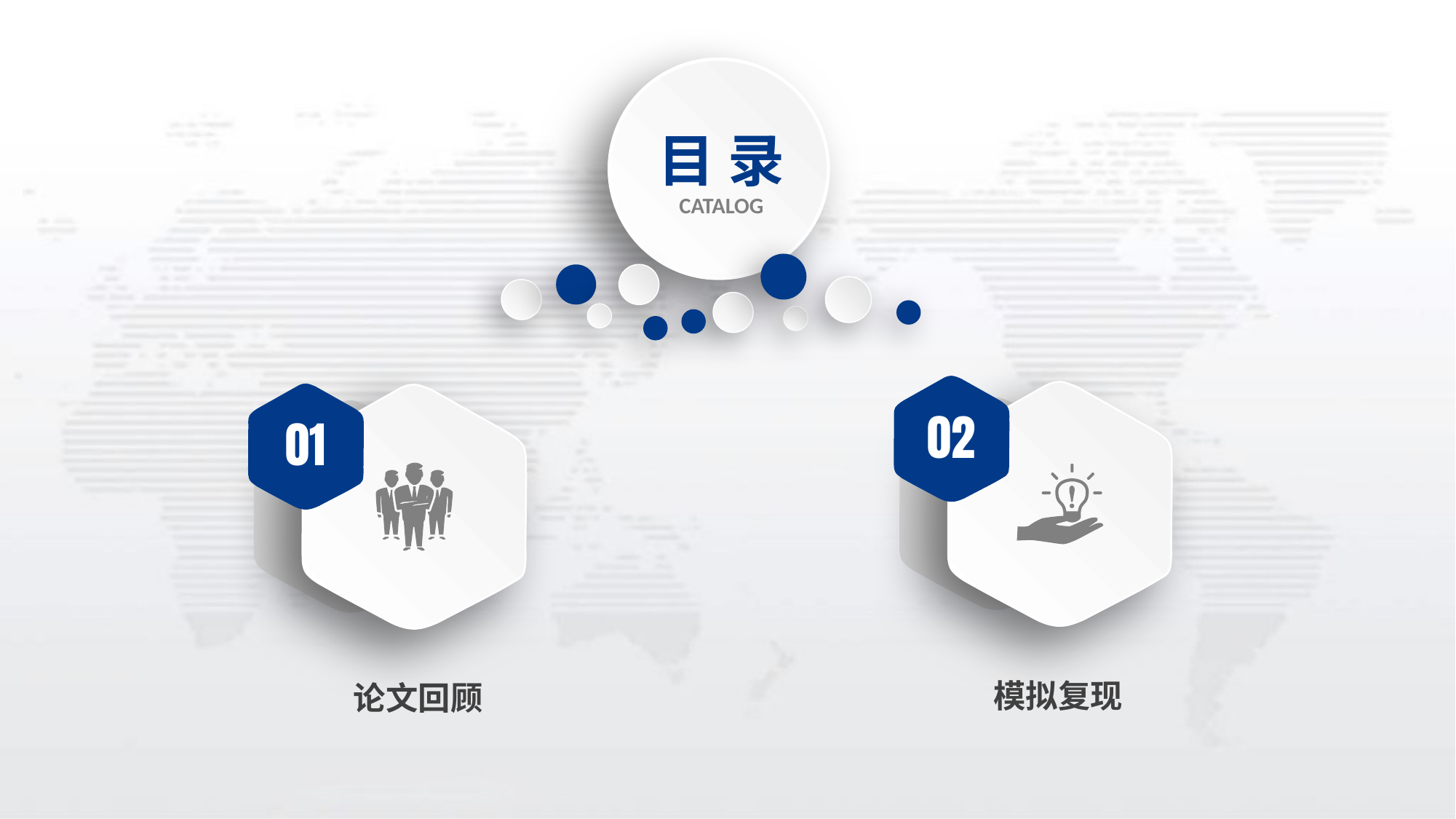

目 录
CATALOG

02

01

模拟复现
论文回顾